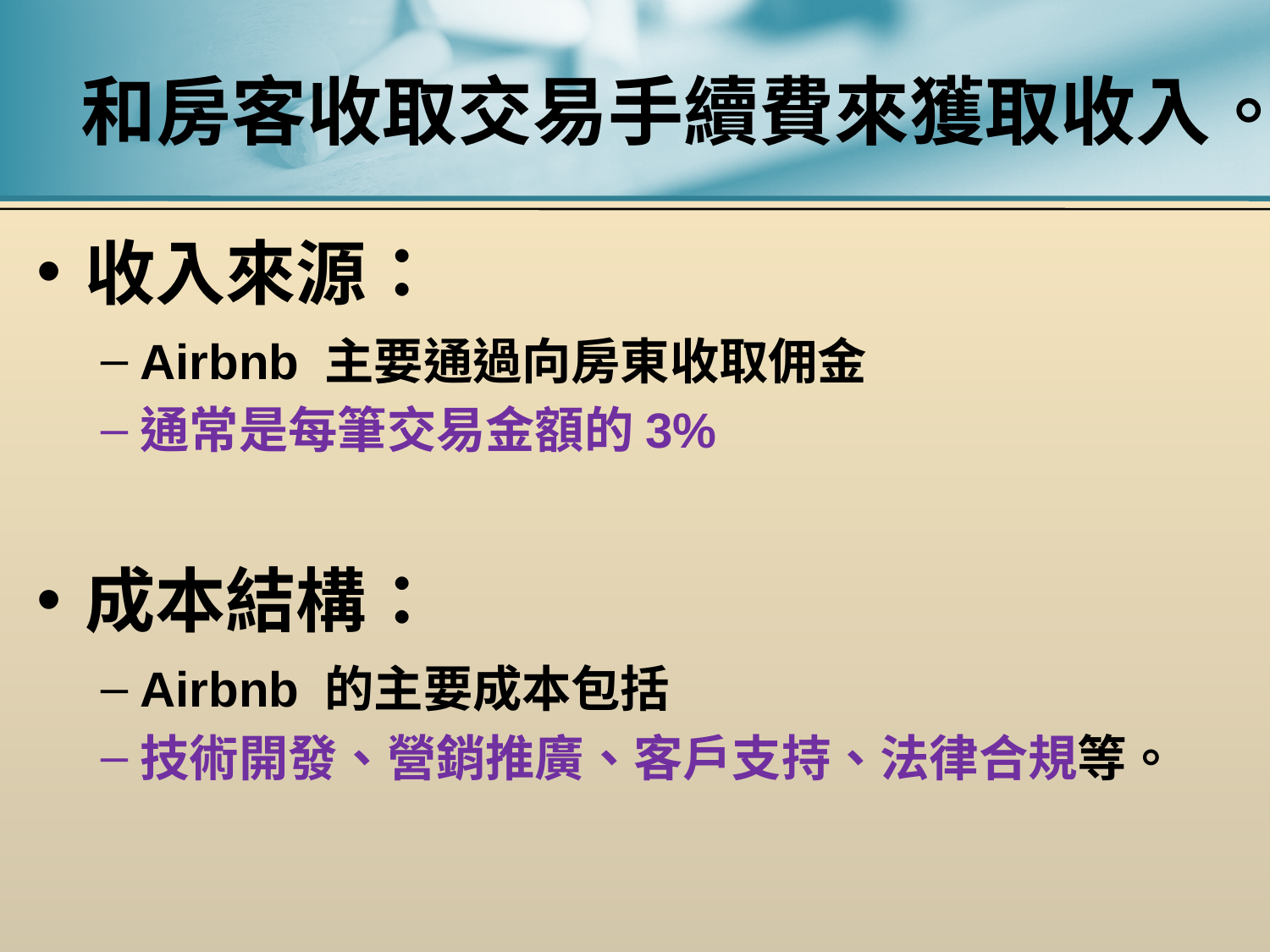

# 和房客收取交易手續費來獲取收入。
收入來源：
Airbnb 主要通過向房東收取佣金
通常是每筆交易金額的3%

成本結構：
Airbnb 的主要成本包括
技術開發、營銷推廣、客戶支持、法律合規等。